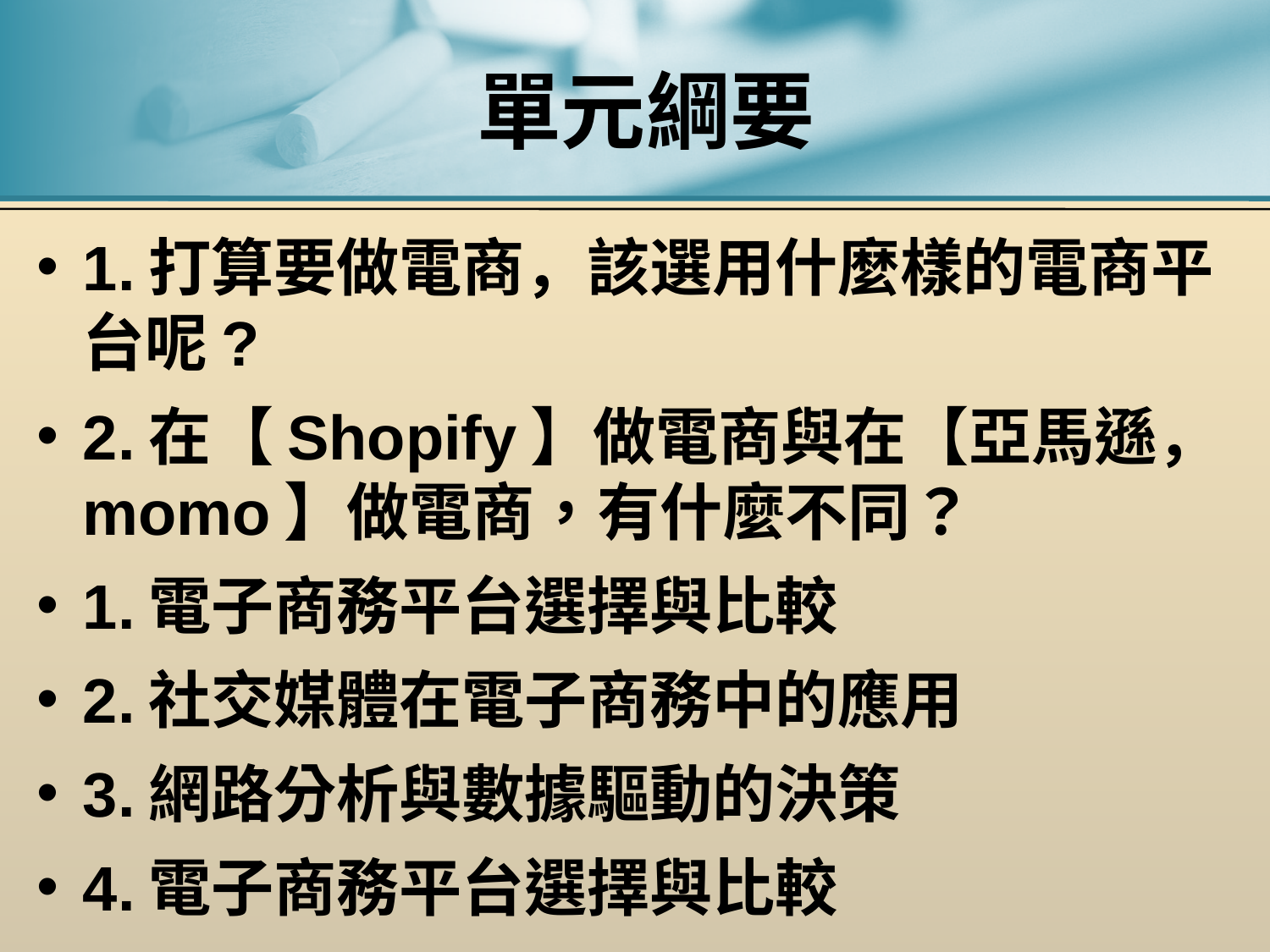

# 單元綱要
1.打算要做電商，該選用什麼樣的電商平台呢?
2.在【Shopify】做電商與在【亞馬遜，momo】做電商，有什麼不同？
1.電子商務平台選擇與比較
2.社交媒體在電子商務中的應用
3.網路分析與數據驅動的決策
4.電子商務平台選擇與比較